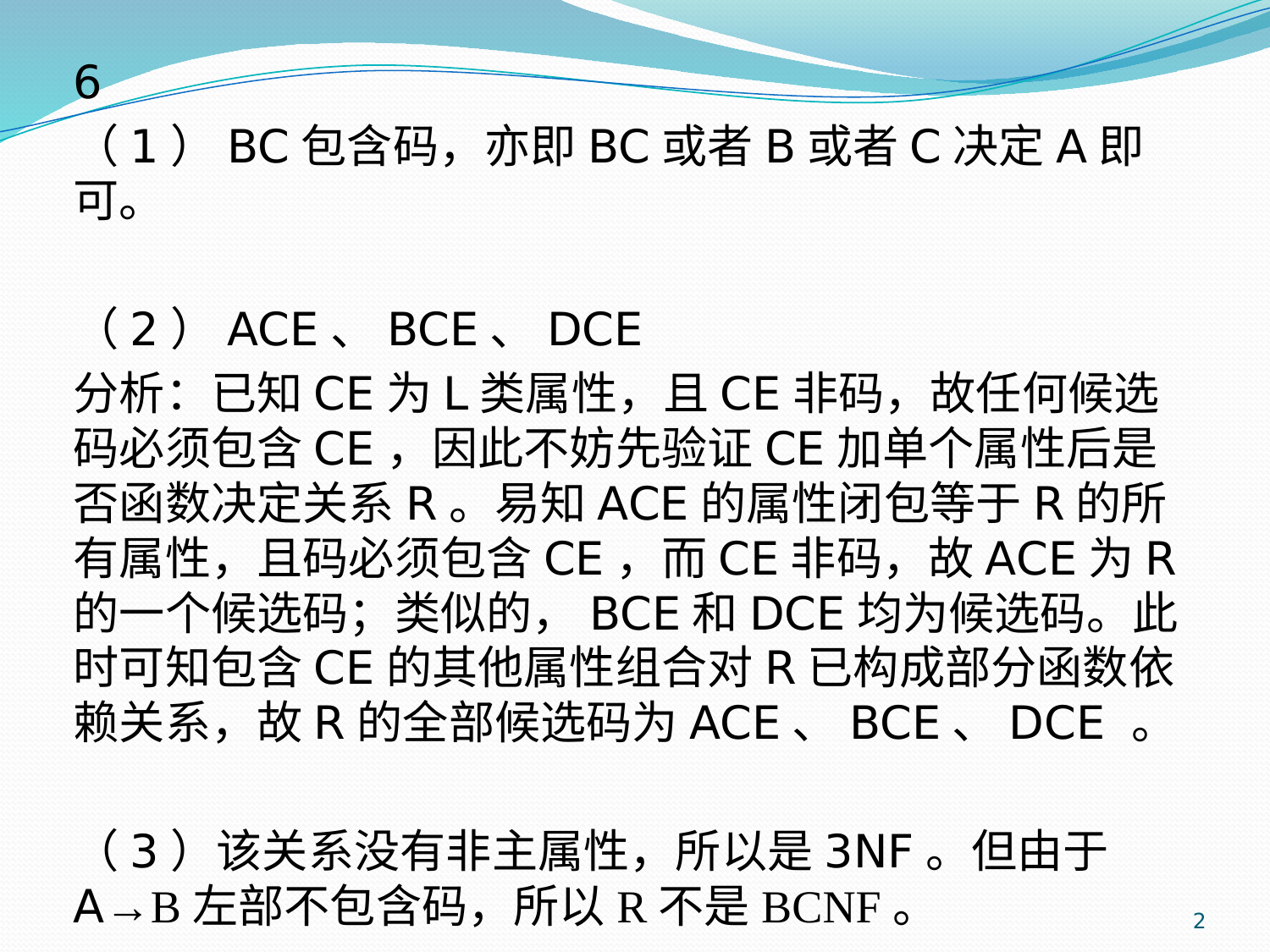

6
（1）BC包含码，亦即BC或者B或者C决定A即可。

（2）ACE、BCE、DCE
分析：已知CE为L类属性，且CE非码，故任何候选码必须包含CE，因此不妨先验证CE加单个属性后是否函数决定关系R。易知ACE的属性闭包等于R的所有属性，且码必须包含CE，而CE非码，故ACE为R的一个候选码；类似的，BCE和DCE均为候选码。此时可知包含CE的其他属性组合对R已构成部分函数依赖关系，故R的全部候选码为ACE、BCE、DCE 。

（3）该关系没有非主属性，所以是3NF。但由于A→B左部不包含码，所以R不是BCNF。
2